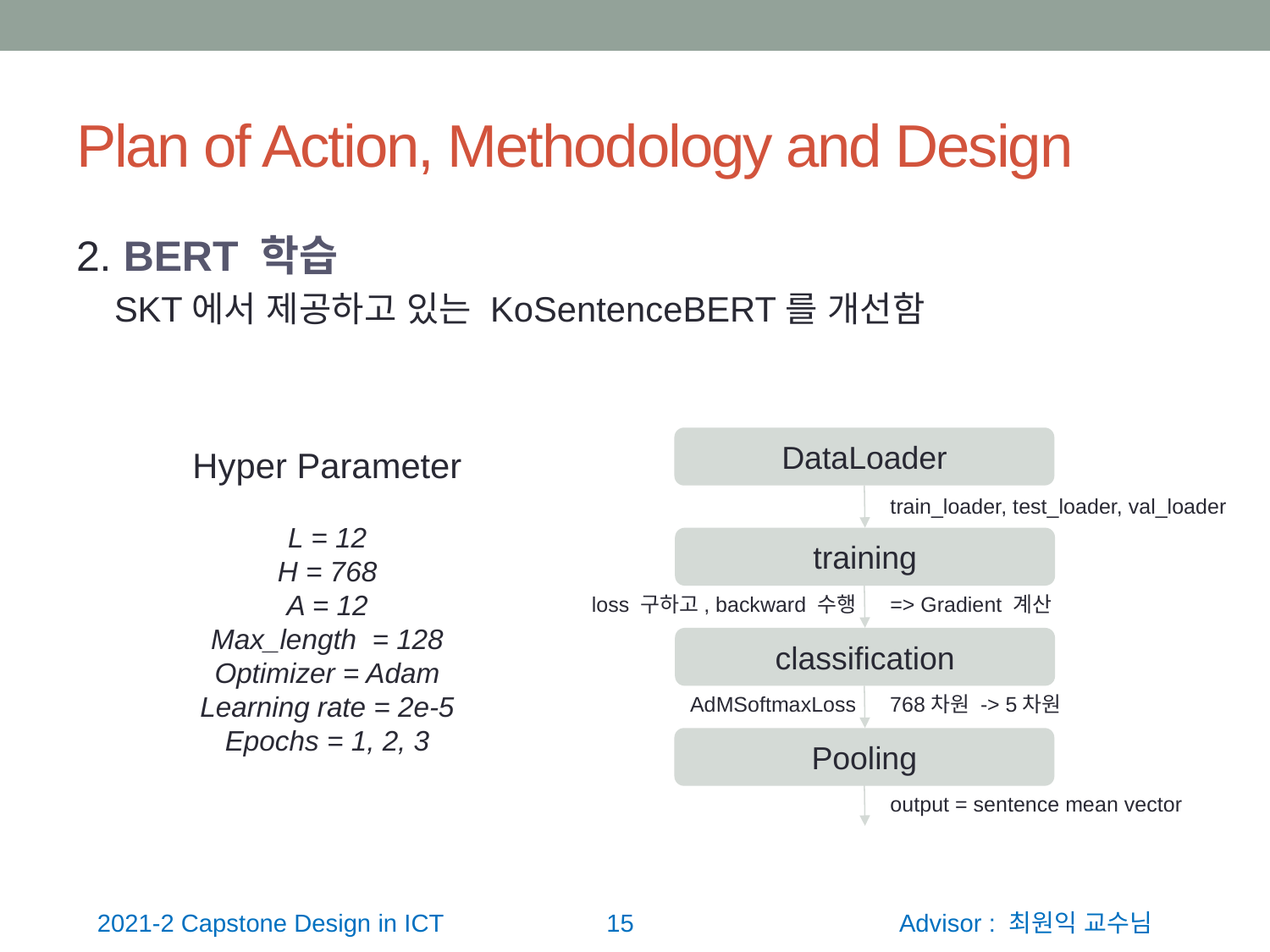

# Plan of Action, Methodology and Design
2. BERT 학습
SKT에서 제공하고 있는 KoSentenceBERT를 개선함
DataLoader
Hyper Parameter

L = 12
H = 768
A = 12
Max_length  = 128
Optimizer = Adam
Learning rate = 2e-5
Epochs = 1, 2, 3
train_loader, test_loader, val_loader
training
loss 구하고, backward 수행
=> Gradient 계산
classification
AdMSoftmaxLoss
768차원 -> 5차원
Pooling
output = sentence mean vector